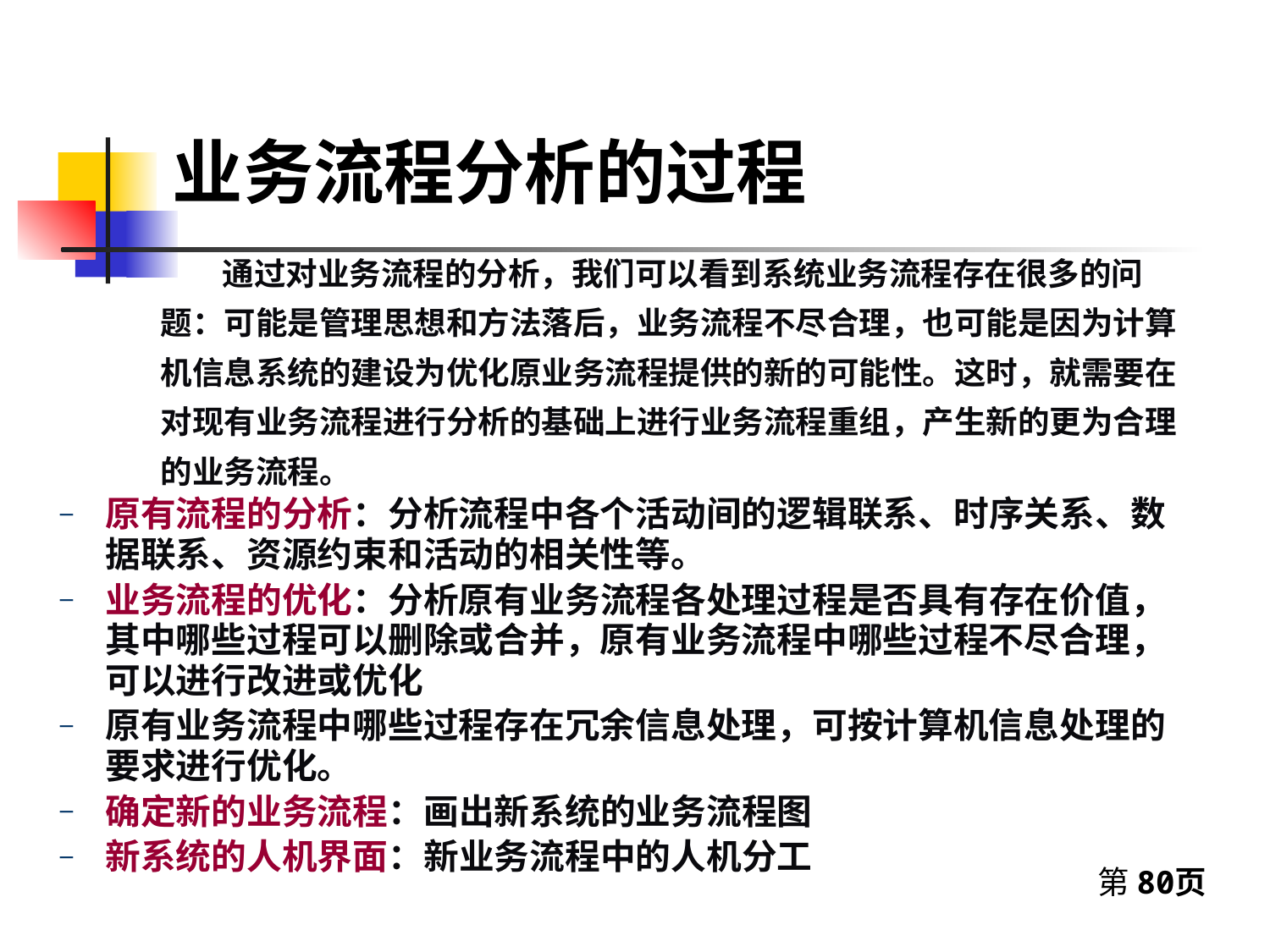

# 业务流程分析的过程
             通过对业务流程的分析，我们可以看到系统业务流程存在很多的问题：可能是管理思想和方法落后，业务流程不尽合理，也可能是因为计算机信息系统的建设为优化原业务流程提供的新的可能性。这时，就需要在对现有业务流程进行分析的基础上进行业务流程重组，产生新的更为合理的业务流程。
原有流程的分析：分析流程中各个活动间的逻辑联系、时序关系、数据联系、资源约束和活动的相关性等。
业务流程的优化：分析原有业务流程各处理过程是否具有存在价值，其中哪些过程可以删除或合并，原有业务流程中哪些过程不尽合理，可以进行改进或优化
原有业务流程中哪些过程存在冗余信息处理，可按计算机信息处理的要求进行优化。
确定新的业务流程：画出新系统的业务流程图
新系统的人机界面：新业务流程中的人机分工